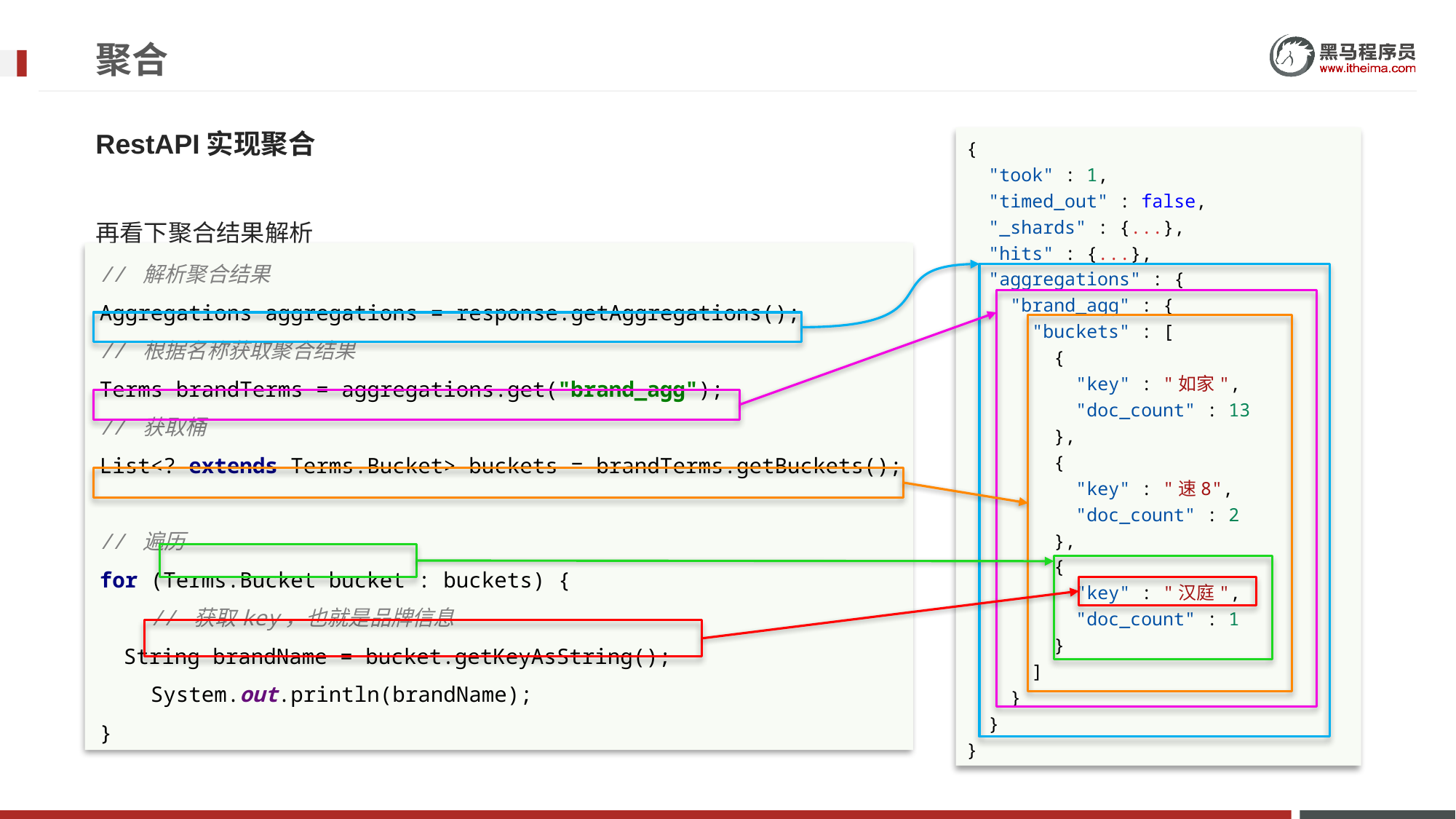

# 聚合
RestAPI实现聚合
{
  "took" : 1,
  "timed_out" : false,
  "_shards" : {...},
  "hits" : {...},
  "aggregations" : {
    "brand_agg" : {
      "buckets" : [
        {
          "key" : "如家",
          "doc_count" : 13
        },
        {
          "key" : "速8",
          "doc_count" : 2
        },
        {
          "key" : "汉庭",
          "doc_count" : 1
        }
      ]
    }
  }
}
再看下聚合结果解析
// 解析聚合结果
Aggregations aggregations = response.getAggregations();
// 根据名称获取聚合结果
Terms brandTerms = aggregations.get("brand_agg");
// 获取桶
List<? extends Terms.Bucket> buckets = brandTerms.getBuckets();
// 遍历
for (Terms.Bucket bucket : buckets) {
    // 获取key，也就是品牌信息
    String brandName = bucket.getKeyAsString();
    System.out.println(brandName);
}